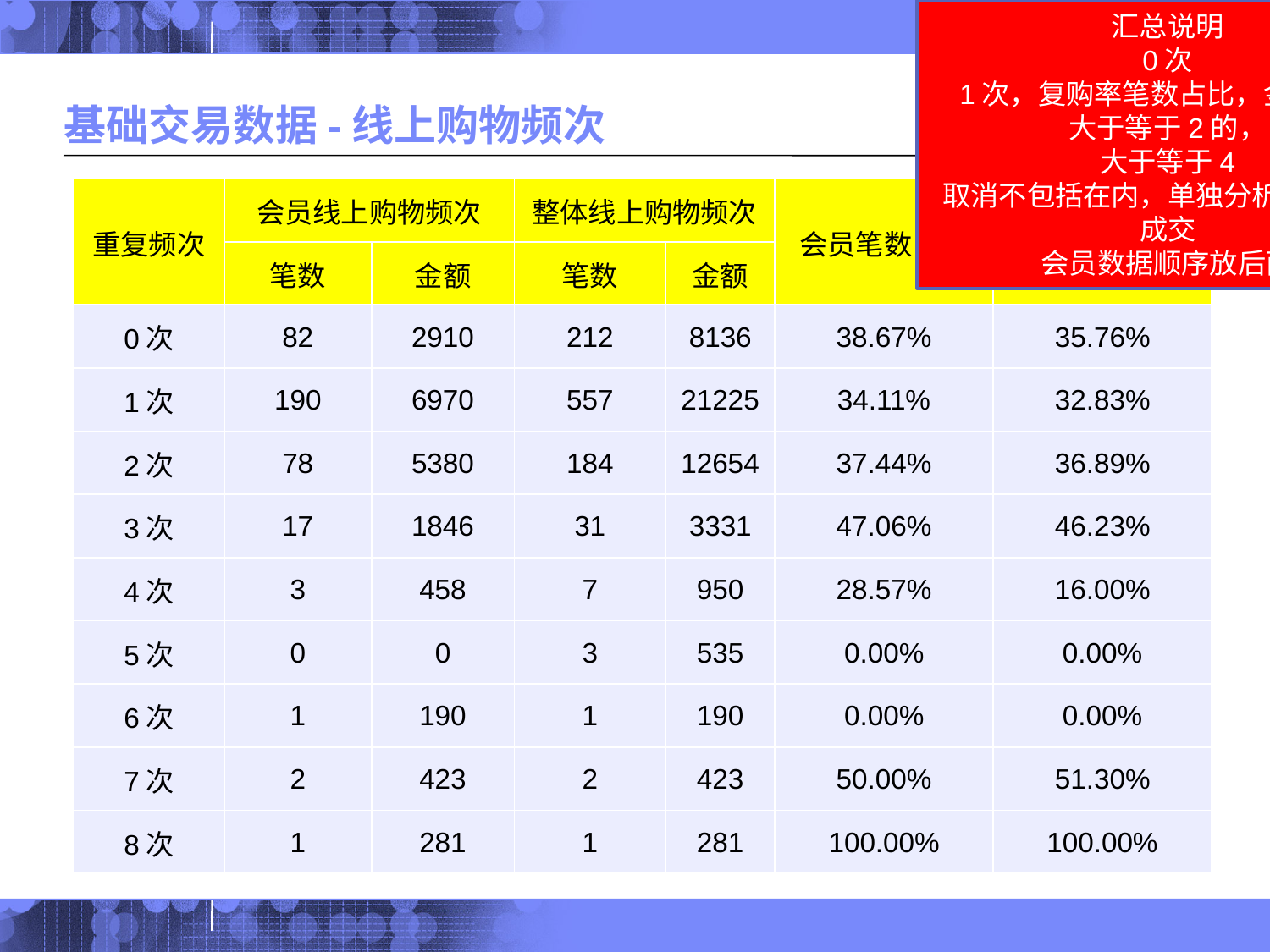

汇总说明
0次
1次，复购率笔数占比，金额占比
大于等于2的，
大于等于4
取消不包括在内，单独分析，只算已成交
会员数据顺序放后面
# 基础交易数据-线上购物频次
| 重复频次 | 会员线上购物频次 |  | 整体线上购物频次 |  | 会员笔数占比 | 会员金额占比 |
| --- | --- | --- | --- | --- | --- | --- |
|  | 笔数 | 金额 | 笔数 | 金额 |  |  |
| 0次 | 82 | 2910 | 212 | 8136 | 38.67% | 35.76% |
| 1次 | 190 | 6970 | 557 | 21225 | 34.11% | 32.83% |
| 2次 | 78 | 5380 | 184 | 12654 | 37.44% | 36.89% |
| 3次 | 17 | 1846 | 31 | 3331 | 47.06% | 46.23% |
| 4次 | 3 | 458 | 7 | 950 | 28.57% | 16.00% |
| 5次 | 0 | 0 | 3 | 535 | 0.00% | 0.00% |
| 6次 | 1 | 190 | 1 | 190 | 0.00% | 0.00% |
| 7次 | 2 | 423 | 2 | 423 | 50.00% | 51.30% |
| 8次 | 1 | 281 | 1 | 281 | 100.00% | 100.00% |